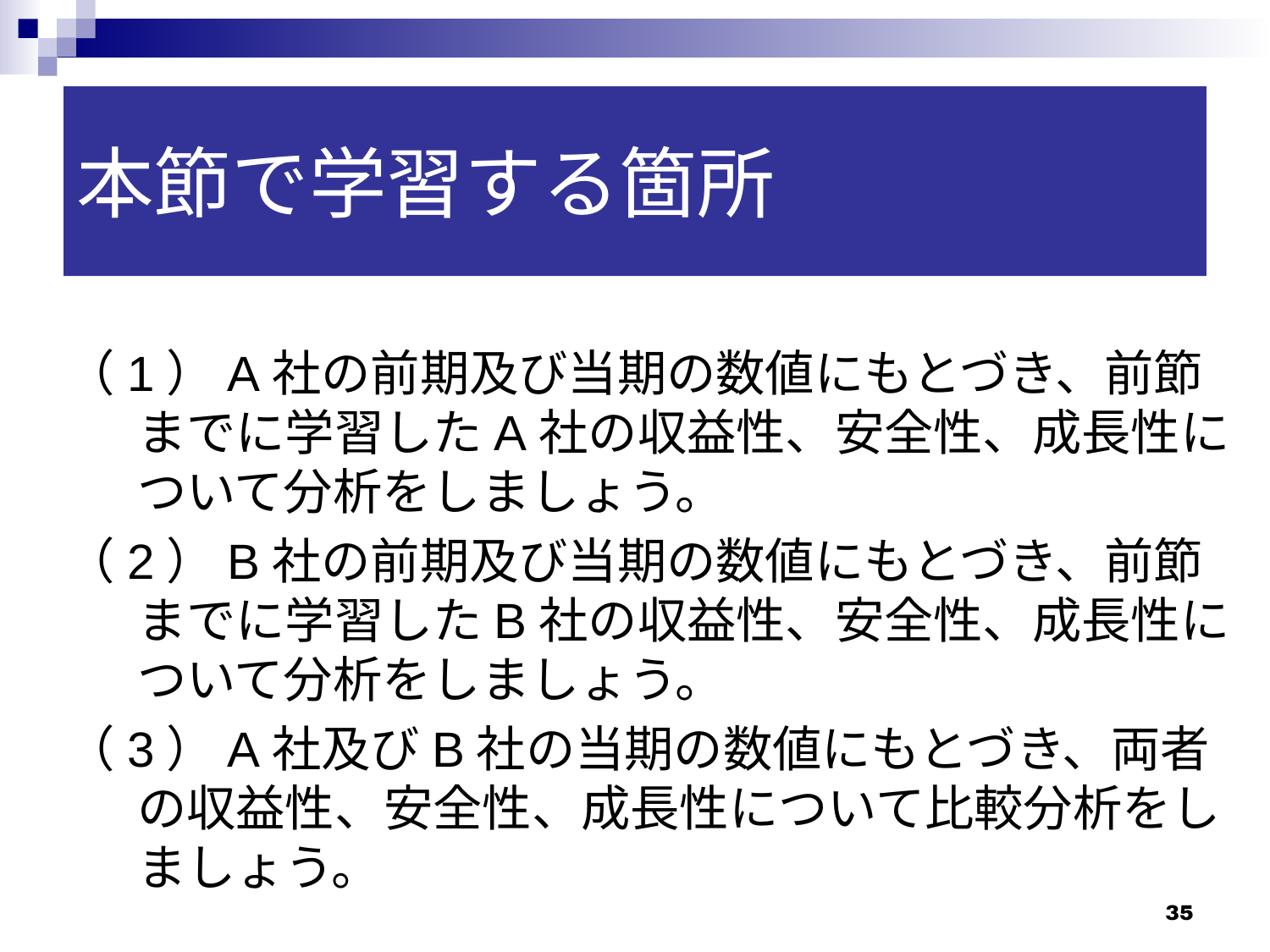

# 本節で学習する箇所
（1）A社の前期及び当期の数値にもとづき、前節までに学習したA社の収益性、安全性、成長性について分析をしましょう。
（2）B社の前期及び当期の数値にもとづき、前節までに学習したB社の収益性、安全性、成長性について分析をしましょう。
（3）A社及びB社の当期の数値にもとづき、両者の収益性、安全性、成長性について比較分析をしましょう。

35